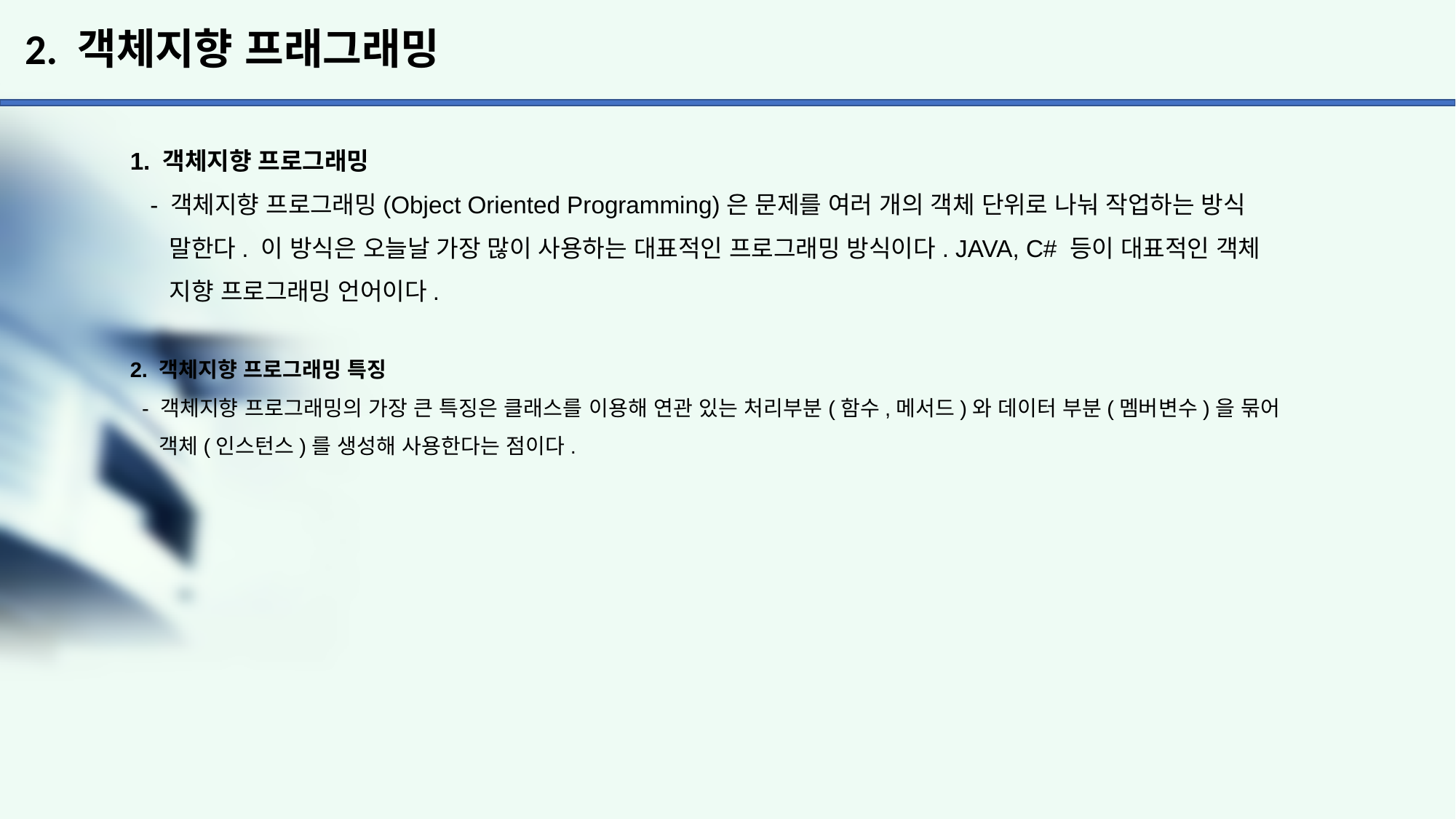

# 2. 객체지향 프래그래밍
1. 객체지향 프로그래밍
   - 객체지향 프로그래밍(Object Oriented Programming)은 문제를 여러 개의 객체 단위로 나눠 작업하는 방식
     말한다. 이 방식은 오늘날 가장 많이 사용하는 대표적인 프로그래밍 방식이다. JAVA, C# 등이 대표적인 객체
     지향 프로그래밍 언어이다.

2. 객체지향 프로그래밍 특징
  - 객체지향 프로그래밍의 가장 큰 특징은 클래스를 이용해 연관 있는 처리부분(함수,메서드)와 데이터 부분(멤버변수)을 묶어
    객체(인스턴스)를 생성해 사용한다는 점이다.